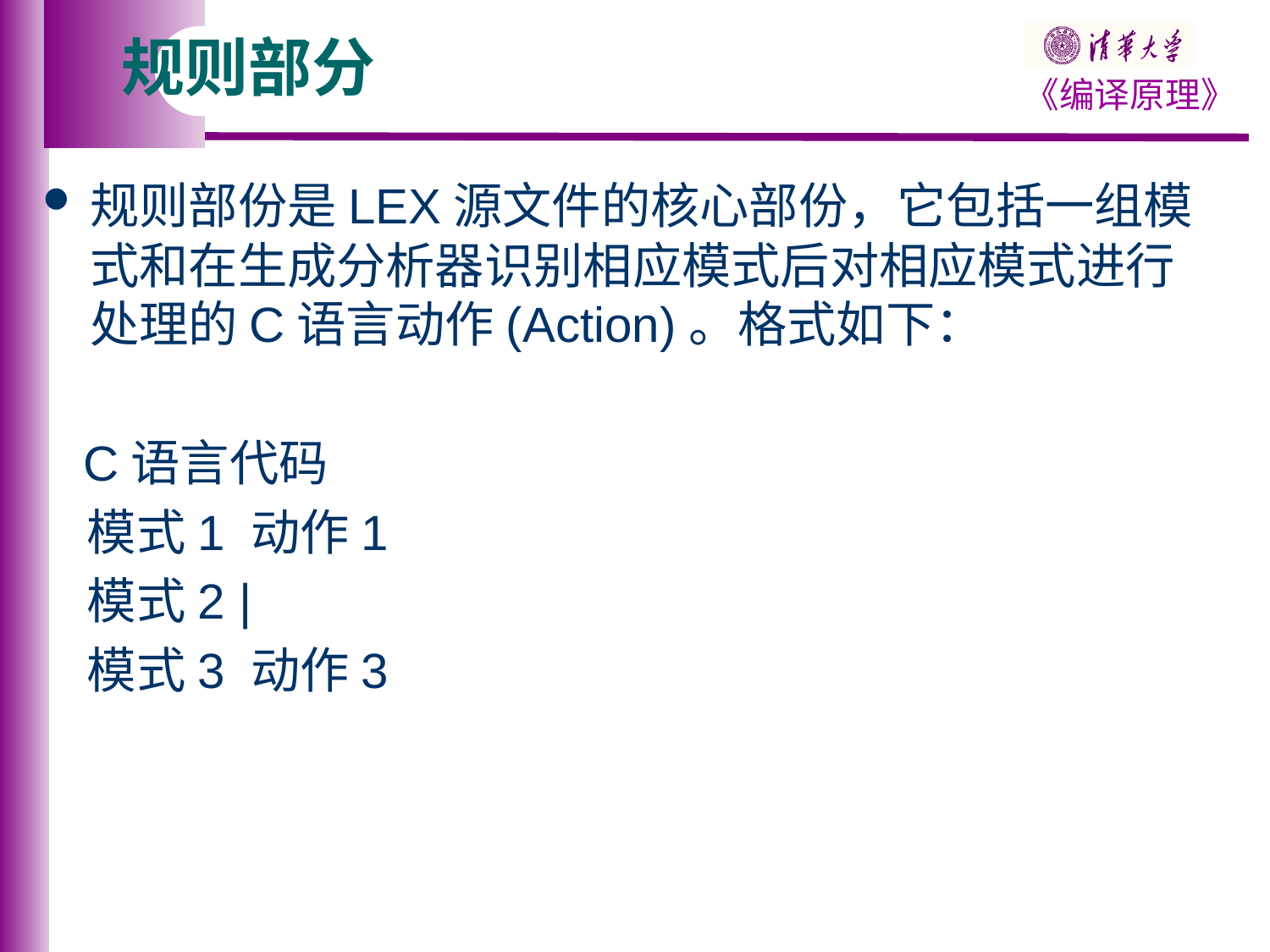

# 规则部分
规则部份是LEX源文件的核心部份，它包括一组模式和在生成分析器识别相应模式后对相应模式进行处理的C语言动作(Action)。格式如下：

   C语言代码
   模式1 动作1
   模式2 |
   模式3 动作3